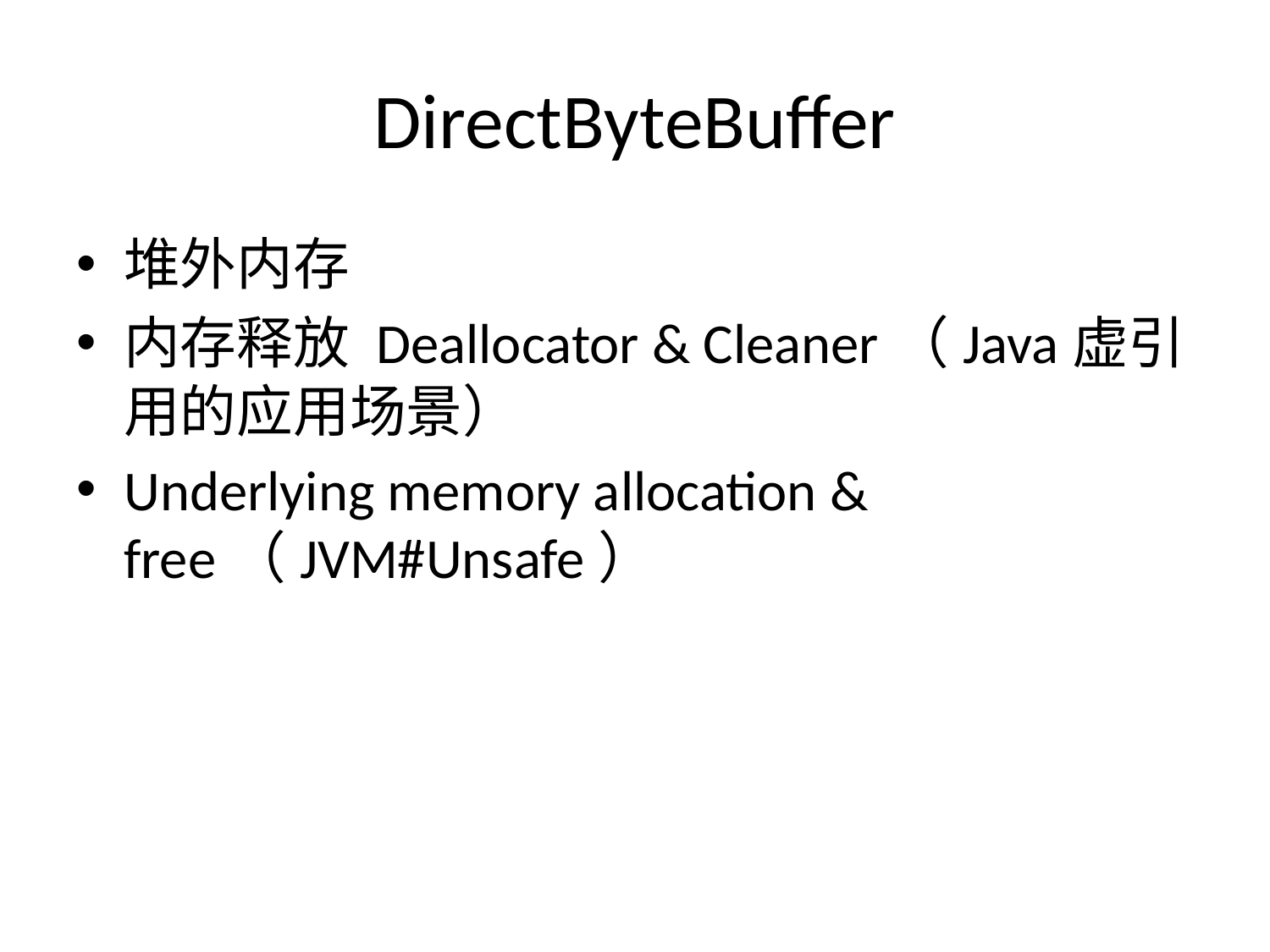

# DirectByteBuffer
堆外内存
内存释放 Deallocator & Cleaner（Java虚引用的应用场景）
Underlying memory allocation & free（JVM#Unsafe）